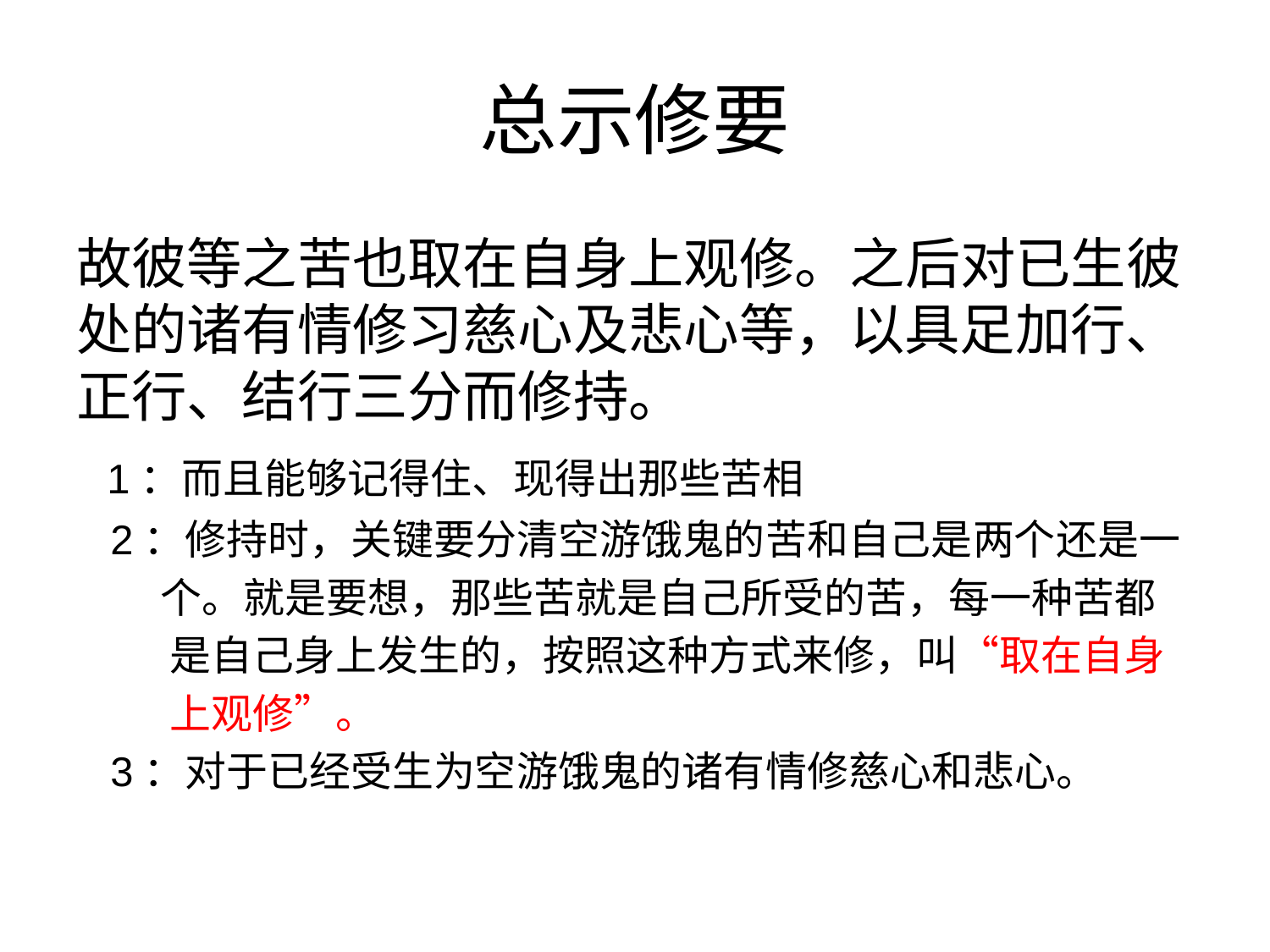

# 总示修要
故彼等之苦也取在自身上观修。之后对已生彼处的诸有情修习慈心及悲心等，以具足加行、正行、结行三分而修持。
  1：而且能够记得住、现得出那些苦相
   2：修持时，关键要分清空游饿鬼的苦和自己是两个还是一
        个。就是要想，那些苦就是自己所受的苦，每一种苦都
         是自己身上发生的，按照这种方式来修，叫“取在自身
         上观修”。
   3：对于已经受生为空游饿鬼的诸有情修慈心和悲心。